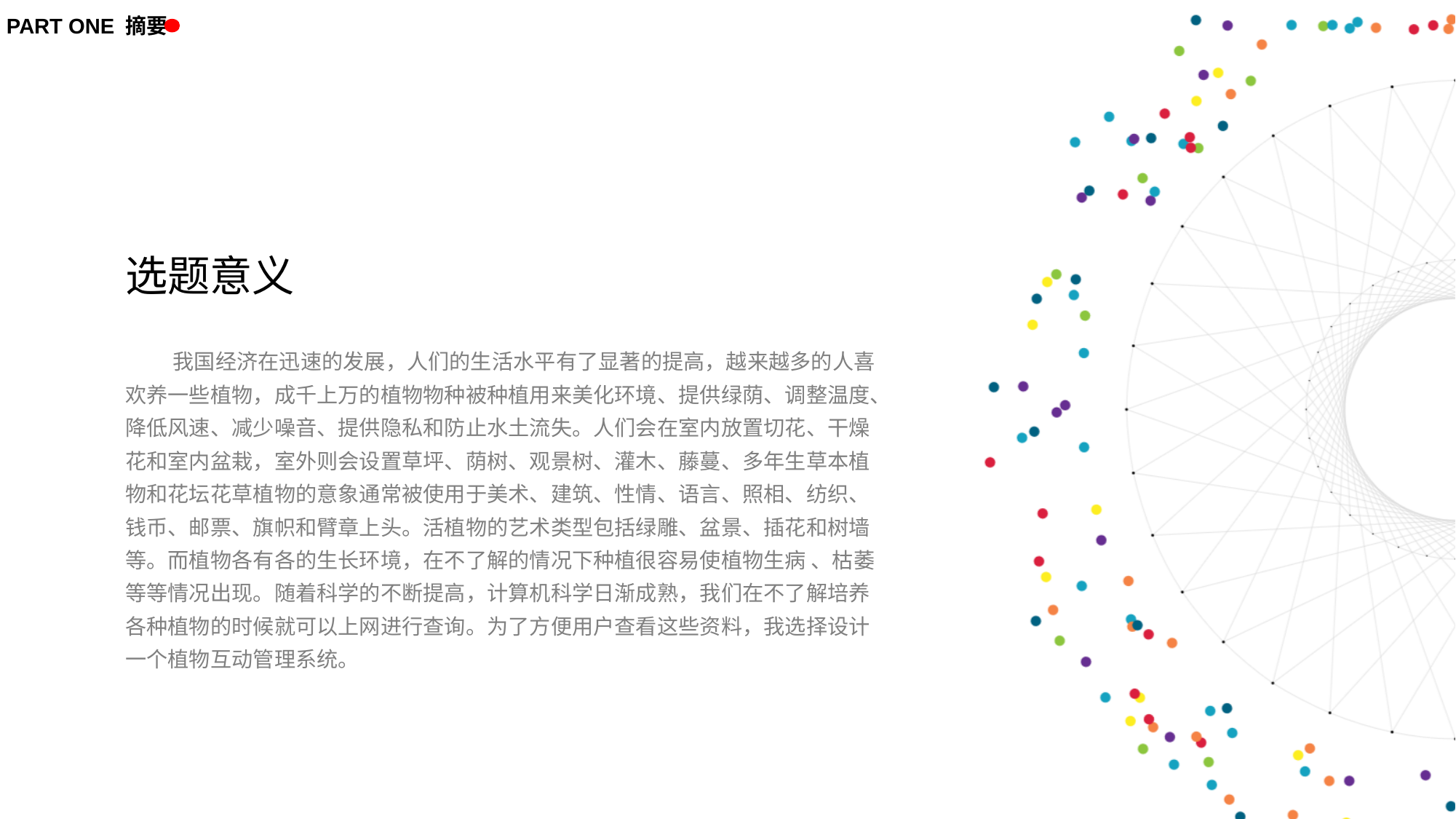

PART ONE 摘要

选题意义
         我国经济在迅速的发展，人们的生活水平有了显著的提高，越来越多的人喜欢养一些植物，成千上万的植物物种被种植用来美化环境、提供绿荫、调整温度、降低风速、减少噪音、提供隐私和防止水土流失。人们会在室内放置切花、干燥花和室内盆栽，室外则会设置草坪、荫树、观景树、灌木、藤蔓、多年生草本植物和花坛花草植物的意象通常被使用于美术、建筑、性情、语言、照相、纺织、钱币、邮票、旗帜和臂章上头。活植物的艺术类型包括绿雕、盆景、插花和树墙等。而植物各有各的生长环境，在不了解的情况下种植很容易使植物生病 、枯萎等等情况出现。随着科学的不断提高，计算机科学日渐成熟，我们在不了解培养各种植物的时候就可以上网进行查询。为了方便用户查看这些资料，我选择设计一个植物互动管理系统。